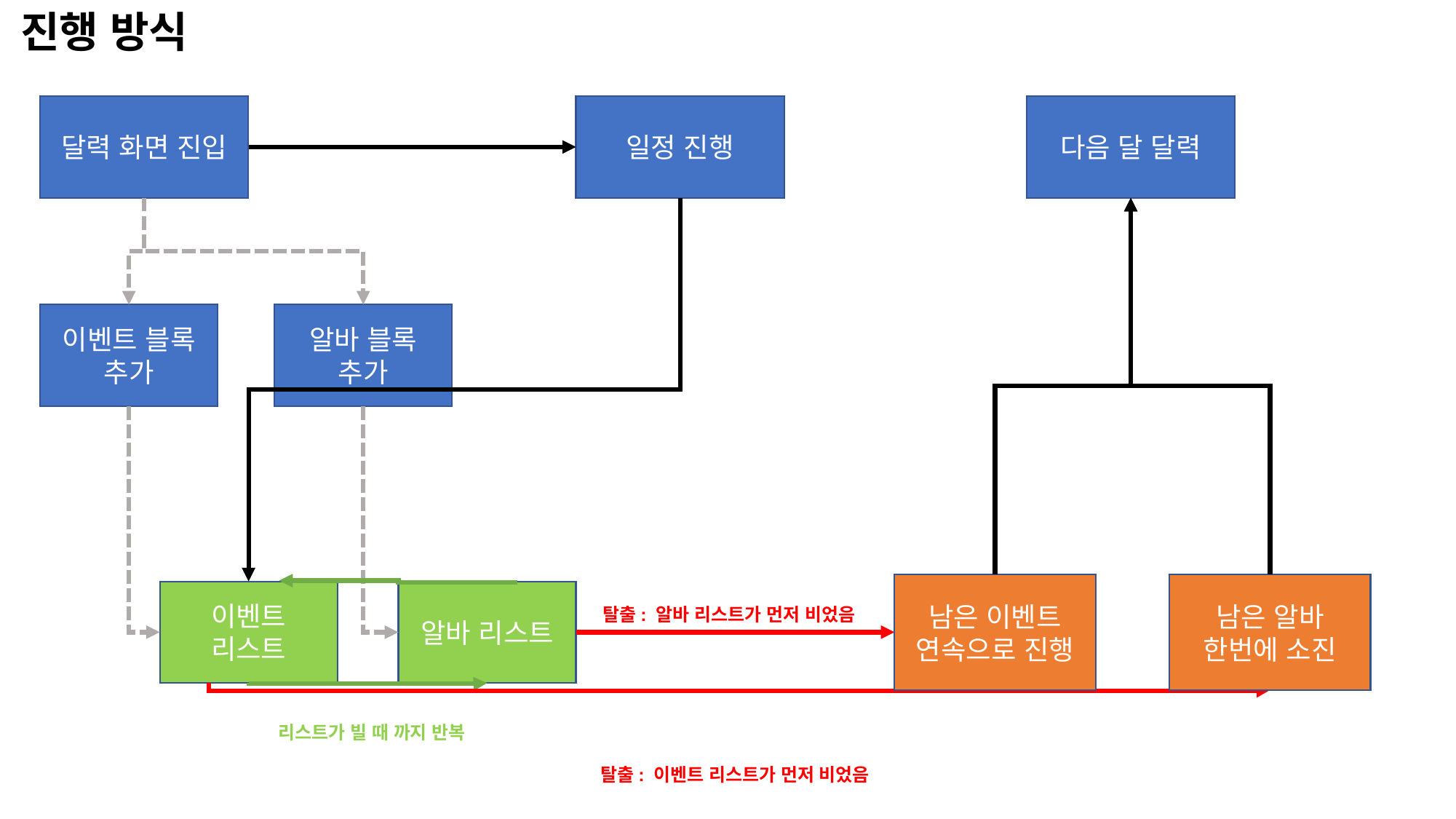

진행 방식
달력 화면 진입
일정 진행
다음 달 달력
알바 블록 추가
이벤트 블록 추가
남은 이벤트 연속으로 진행
남은 알바 한번에 소진
이벤트 리스트
알바 리스트
탈출: 알바 리스트가 먼저 비었음
리스트가 빌 때 까지 반복
탈출: 이벤트 리스트가 먼저 비었음